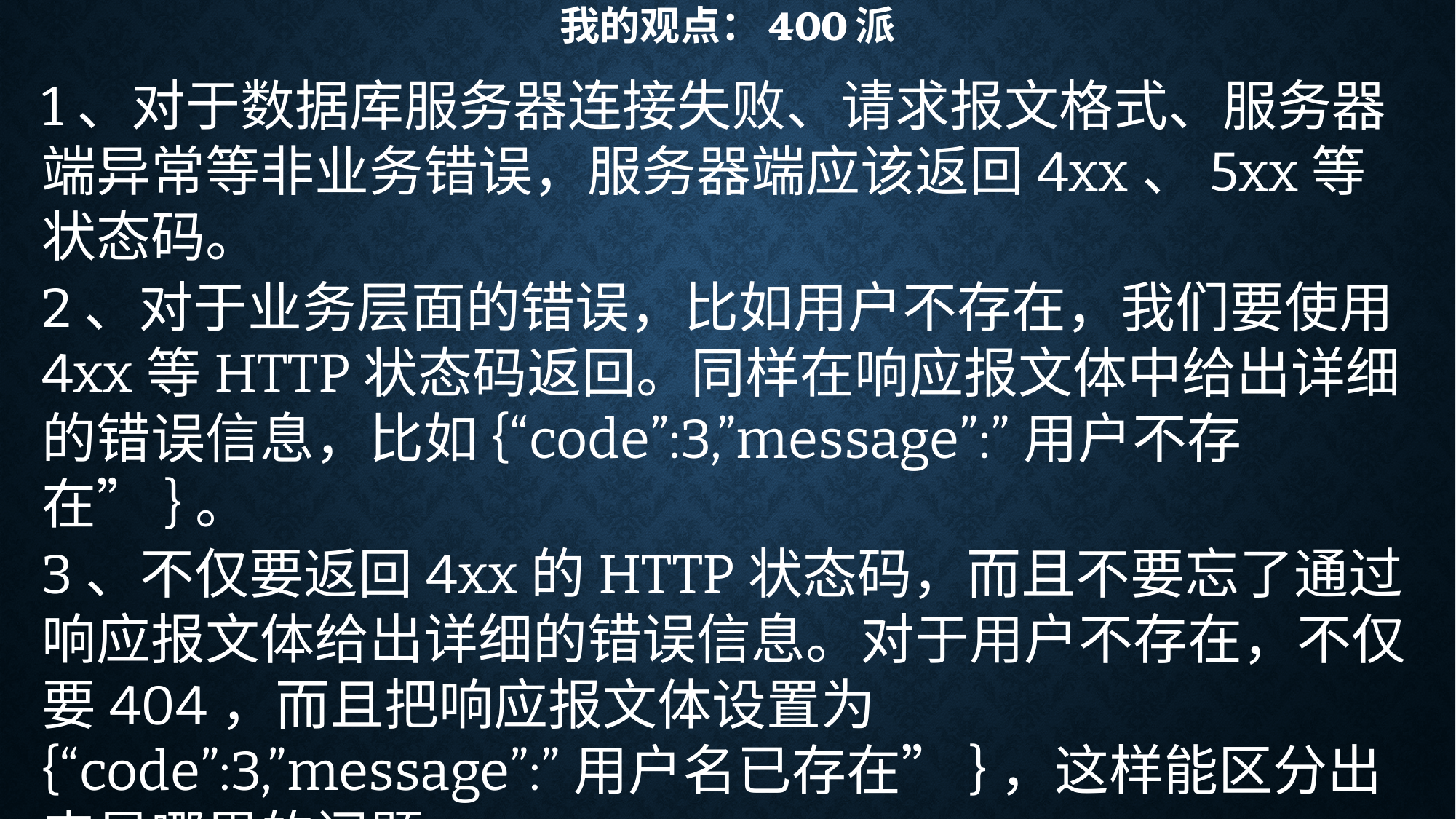

# 我的观点：400派
1、对于数据库服务器连接失败、请求报文格式、服务器端异常等非业务错误，服务器端应该返回4xx、5xx等状态码。
2、对于业务层面的错误，比如用户不存在，我们要使用4xx等HTTP状态码返回。同样在响应报文体中给出详细的错误信息，比如{“code”:3,”message”:”用户不存在”}。
3、不仅要返回4xx的HTTP状态码，而且不要忘了通过响应报文体给出详细的错误信息。对于用户不存在，不仅要404，而且把响应报文体设置为{“code”:3,”message”:”用户名已存在”}，这样能区分出来是哪里的问题。